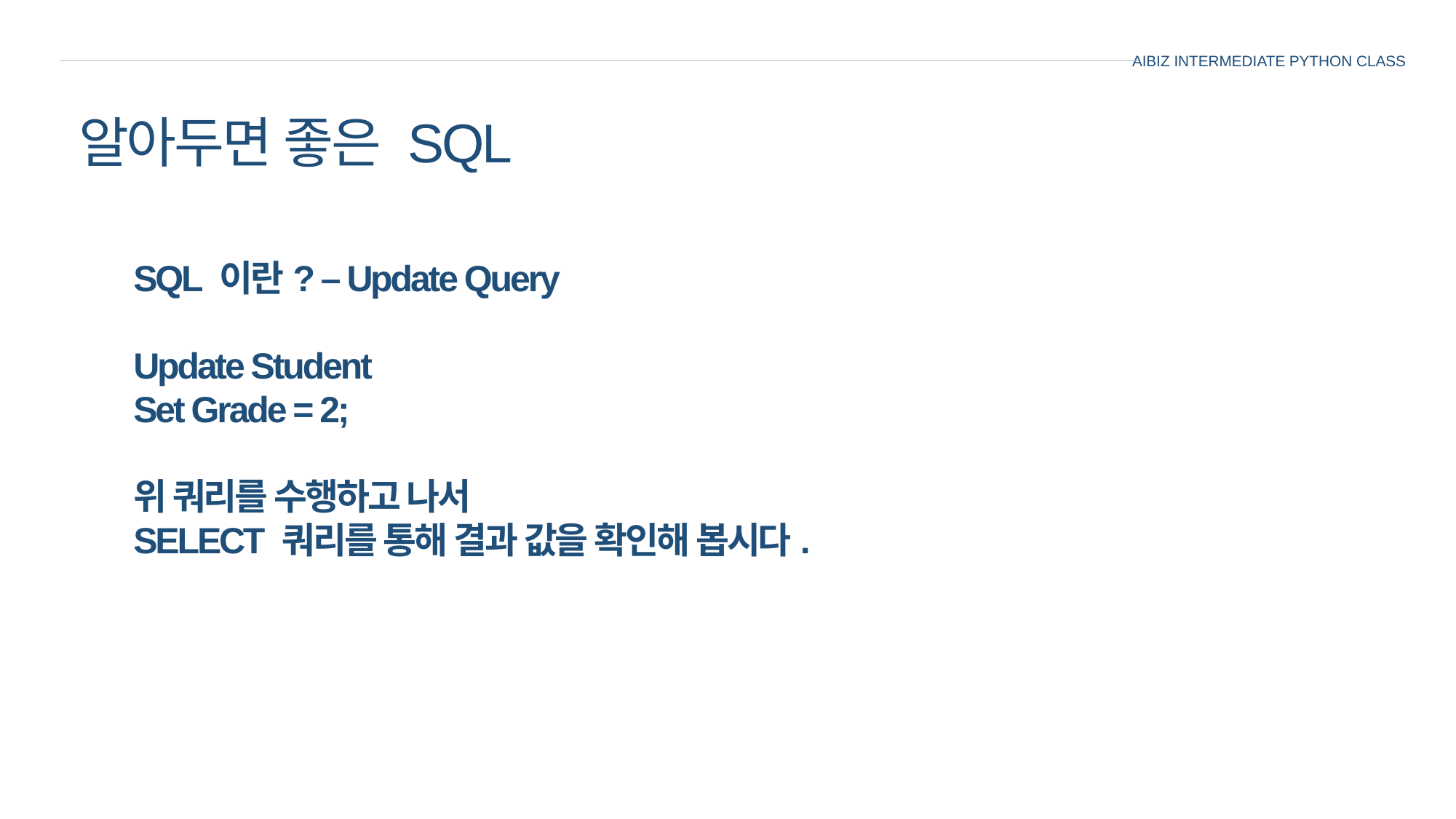

AIBIZ INTERMEDIATE PYTHON CLASS
알아두면 좋은 SQL
SQL 이란? – Update Query

Update Student
Set Grade = 2;
위 쿼리를 수행하고 나서
SELECT 쿼리를 통해 결과 값을 확인해 봅시다.